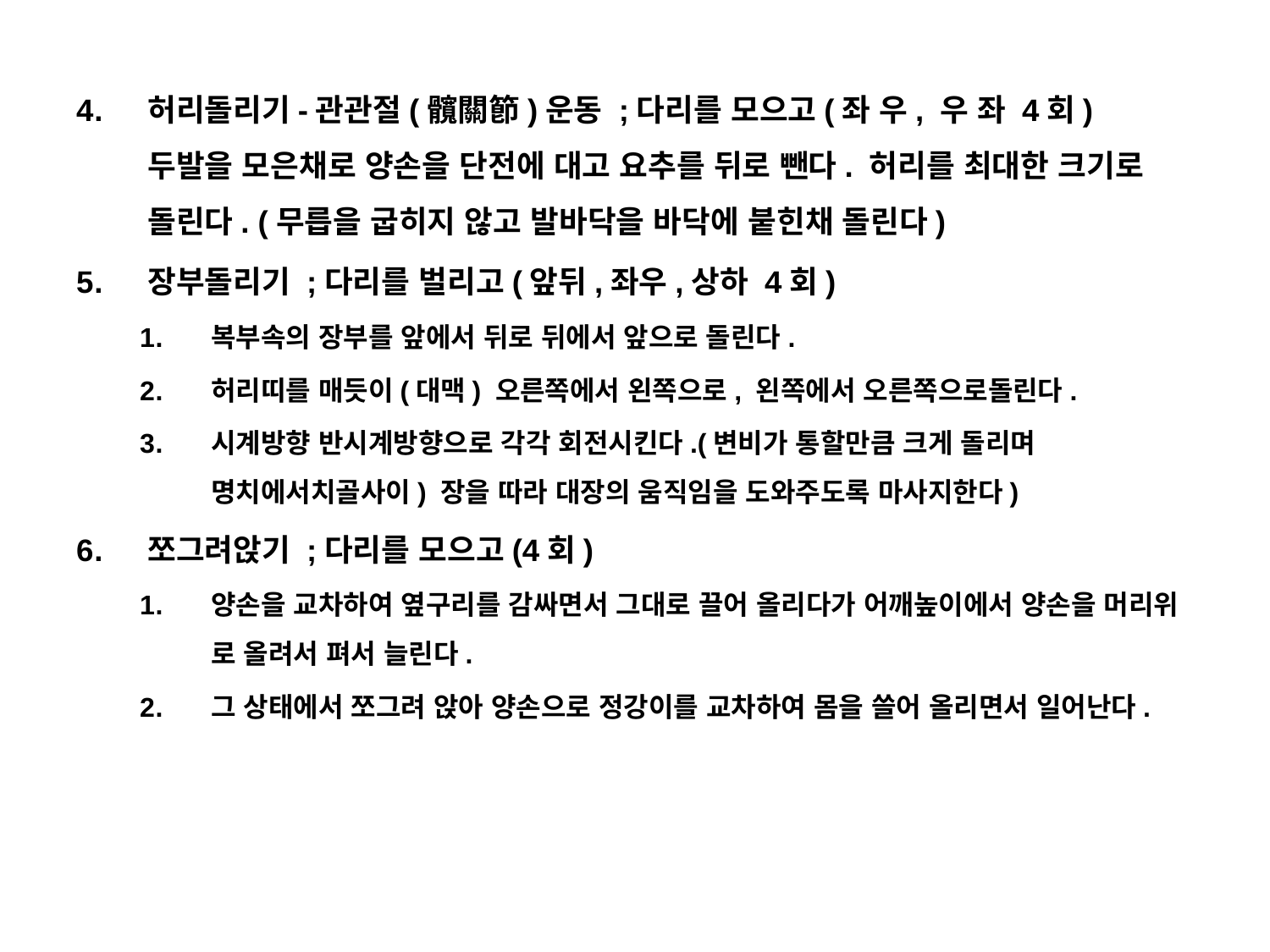

허리돌리기-관관절(髖關節)운동 ;다리를 모으고(좌 우, 우 좌 4회) 두발을 모은채로 양손을 단전에 대고 요추를 뒤로 뺀다. 허리를 최대한 크기로 돌린다. (무릅을 굽히지 않고 발바닥을 바닥에 붙힌채 돌린다)
장부돌리기 ;다리를 벌리고(앞뒤,좌우,상하 4회)
복부속의 장부를 앞에서 뒤로 뒤에서 앞으로 돌린다.
허리띠를 매듯이(대맥) 오른쪽에서 왼쪽으로, 왼쪽에서 오른쪽으로돌린다.
시계방향 반시계방향으로 각각 회전시킨다.(변비가 통할만큼 크게 돌리며 명치에서치골사이) 장을 따라 대장의 움직임을 도와주도록 마사지한다)
쪼그려앉기 ;다리를 모으고(4회)
양손을 교차하여 옆구리를 감싸면서 그대로 끌어 올리다가 어깨높이에서 양손을 머리위 로 올려서 펴서 늘린다.
그 상태에서 쪼그려 앉아 양손으로 정강이를 교차하여 몸을 쓸어 올리면서 일어난다.